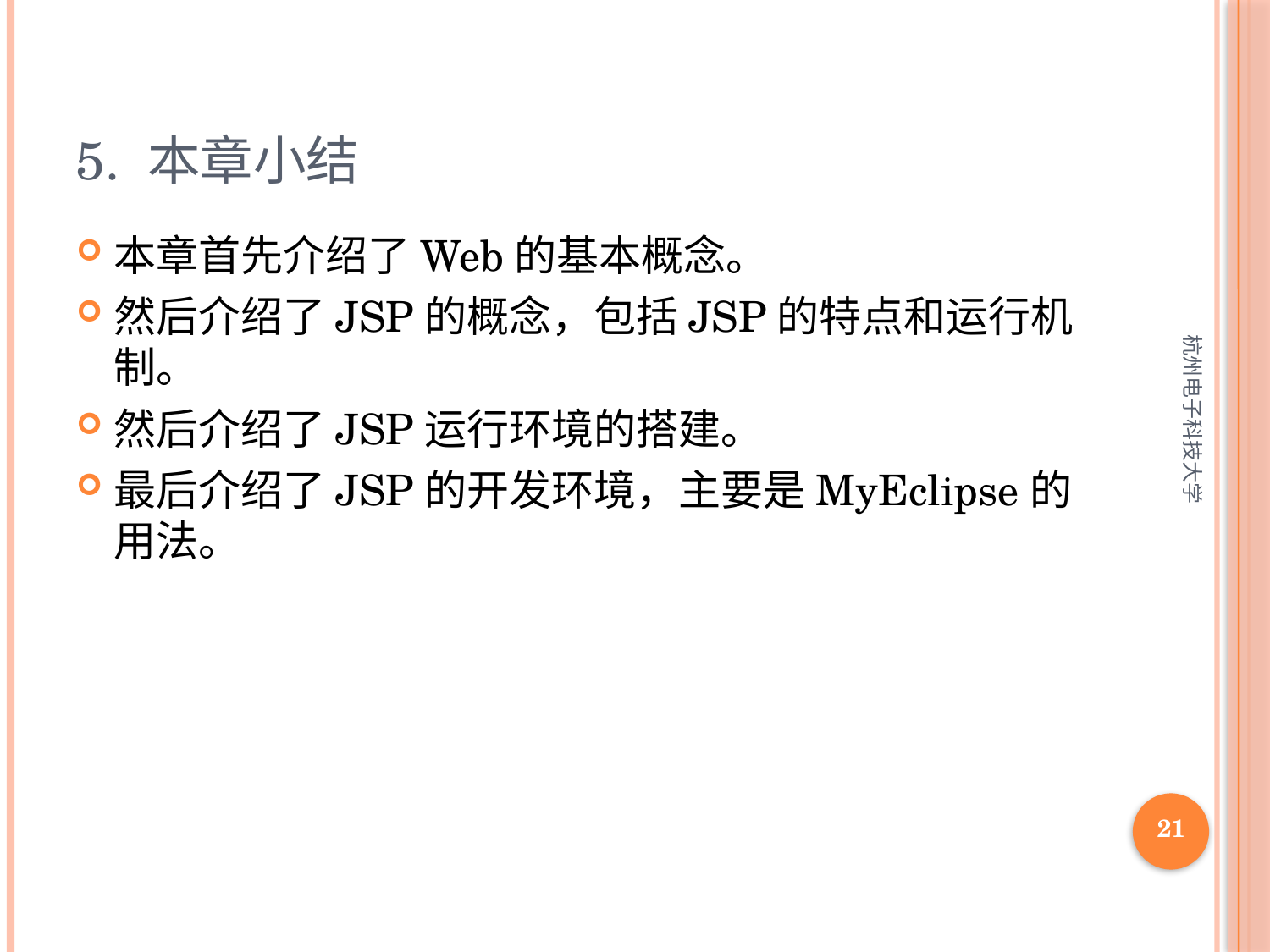

# 5. 本章小结
本章首先介绍了Web的基本概念。
然后介绍了JSP的概念，包括JSP的特点和运行机制。
然后介绍了JSP运行环境的搭建。
最后介绍了JSP的开发环境，主要是MyEclipse的用法。
杭州电子科技大学
21